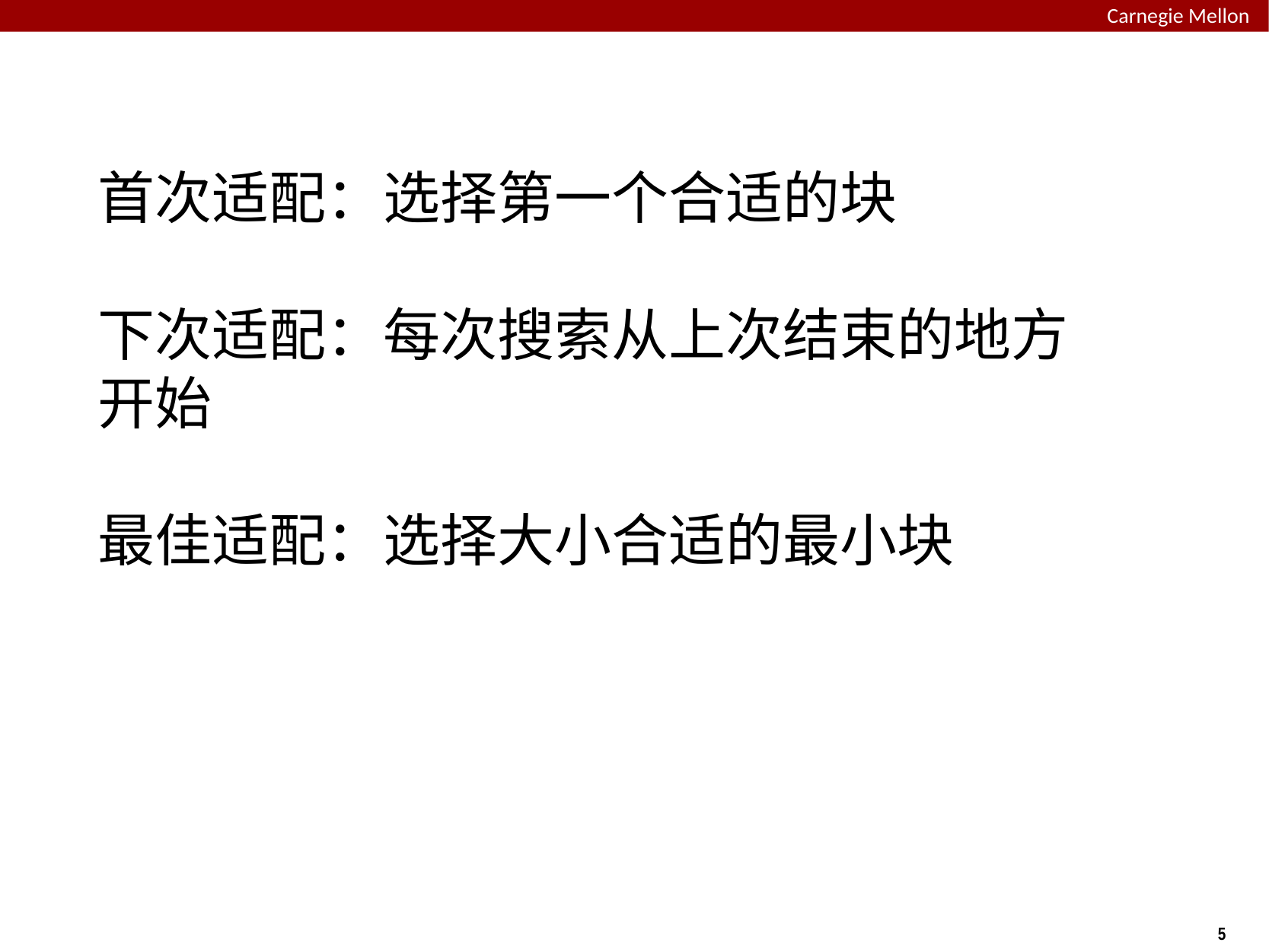

首次适配：选择第一个合适的块

下次适配：每次搜索从上次结束的地方   开始

最佳适配：选择大小合适的最小块